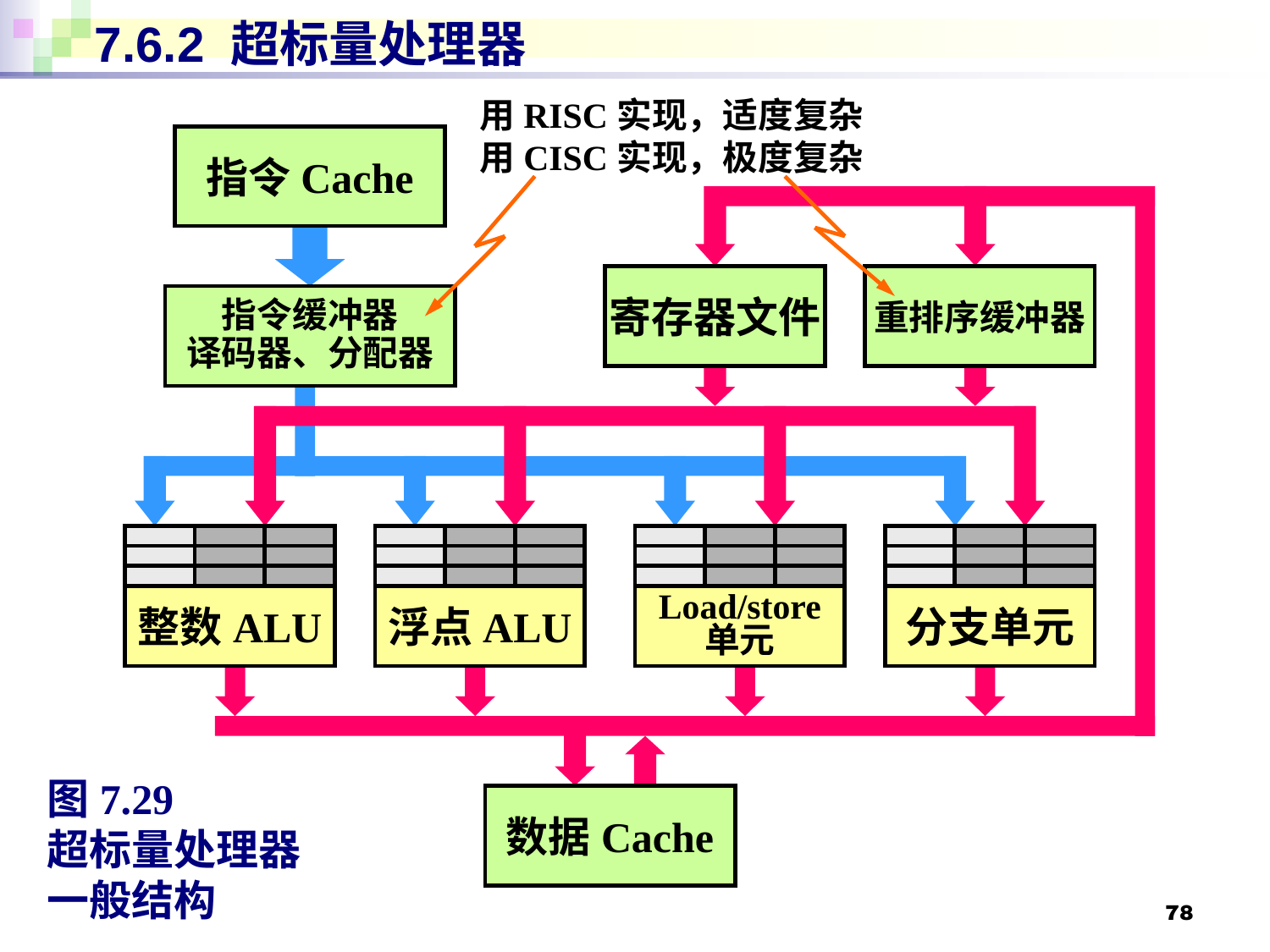

# 7.6.2 超标量处理器
用RISC实现，适度复杂
用CISC实现，极度复杂
指令Cache

寄存器文件
重排序缓冲器
指令缓冲器
译码器、分配器

整数ALU
浮点ALU
Load/store
单元
分支单元

图7.29
超标量处理器
一般结构
数据Cache
78